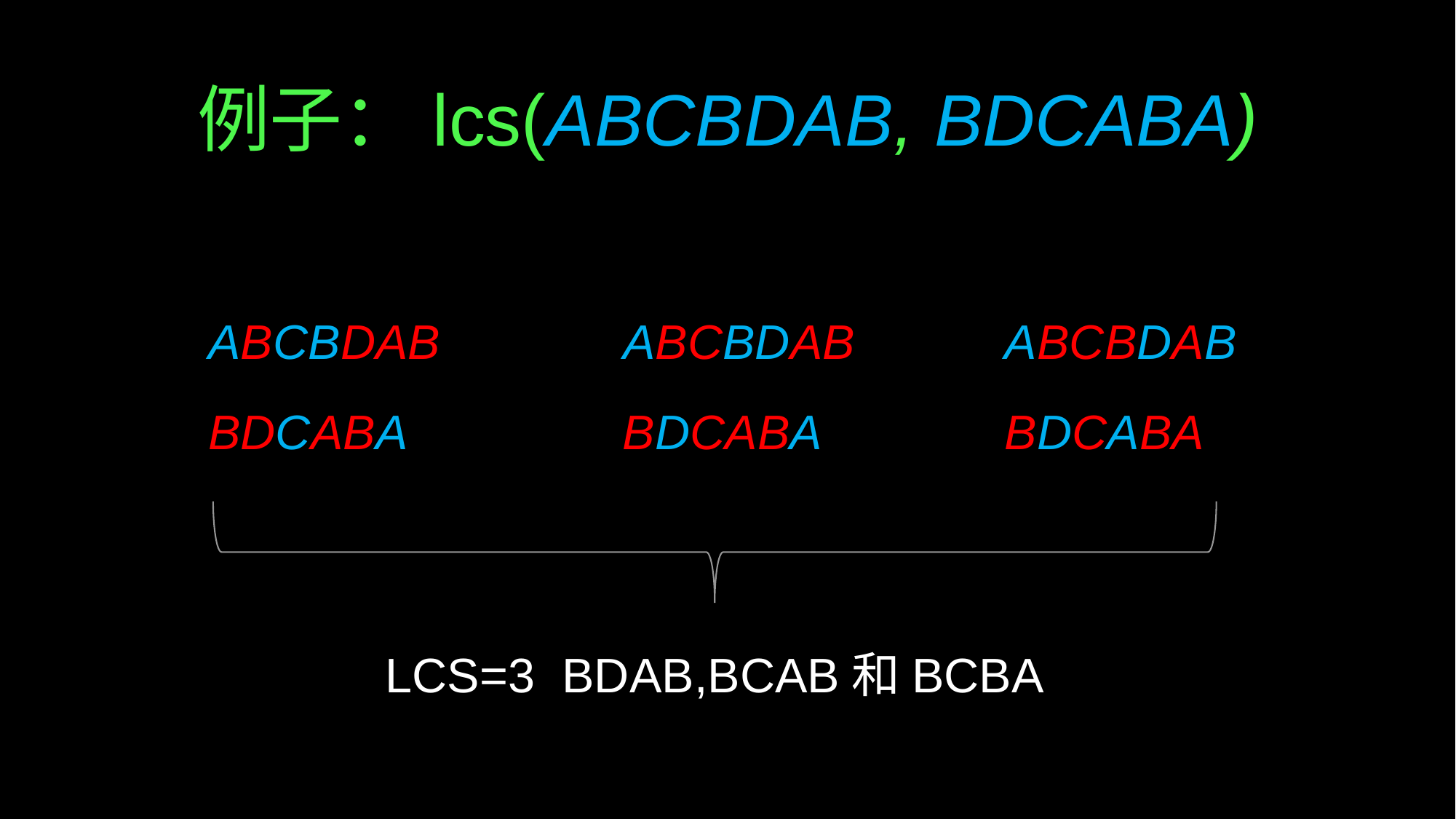

# 例子：lcs(ABCBDAB, BDCABA)

ABCBDAB
ABCBDAB
ABCBDAB
BDCABA
BDCABA
BDCABA
LCS=3  BDAB,BCAB和BCBA